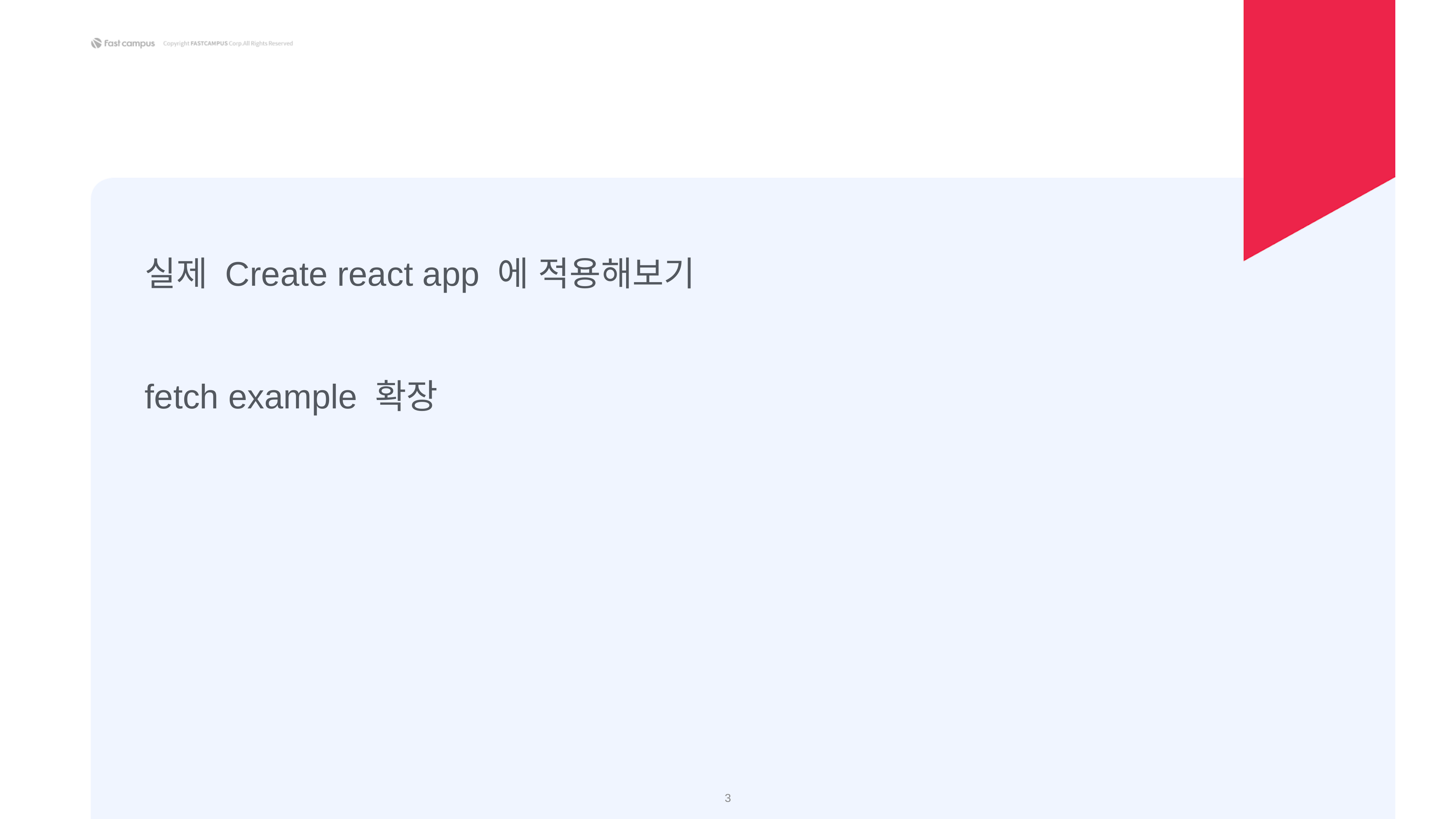

실제 Create react app 에 적용해보기

fetch example 확장
3